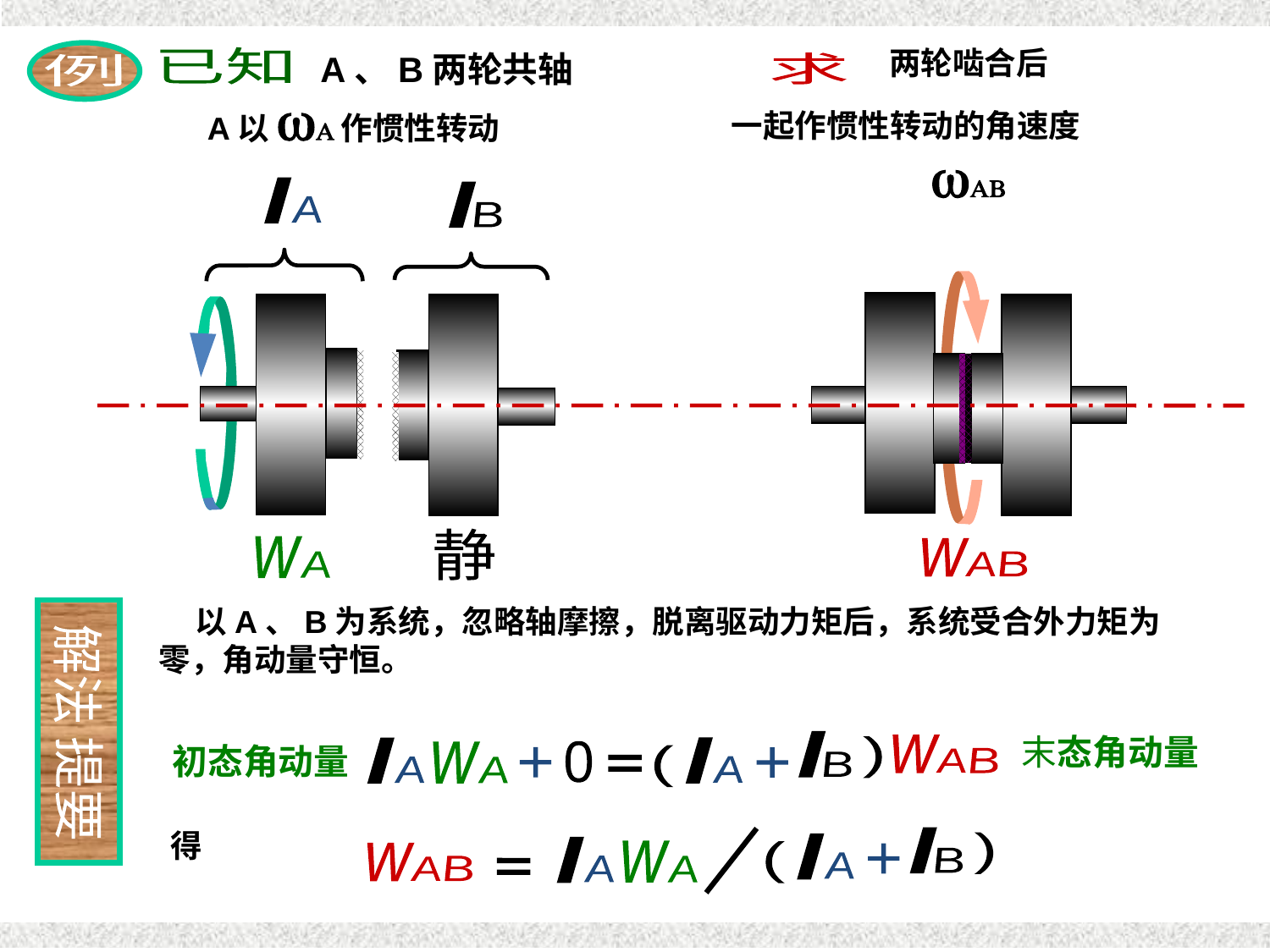

守恒例题一

两轮啮合后
求
一起作惯性转动的角速度
ωΑΒ

ω
B
A
A、B两轮共轴

例
已知
A以ωΑ作惯性转动
I
A
I
B

静
ω
A

    以A、B为系统，忽略轴摩擦，脱离驱动力矩后，系统受合外力矩为零，角动量守恒。

解法
提要
末态角动量
I
B
)
I
A
(
+
初态角动量
ω
B
A
I
A
0
ω
A
+

得
I
B
)
I
A
(
+

I
A
ω
A
ω
B
A